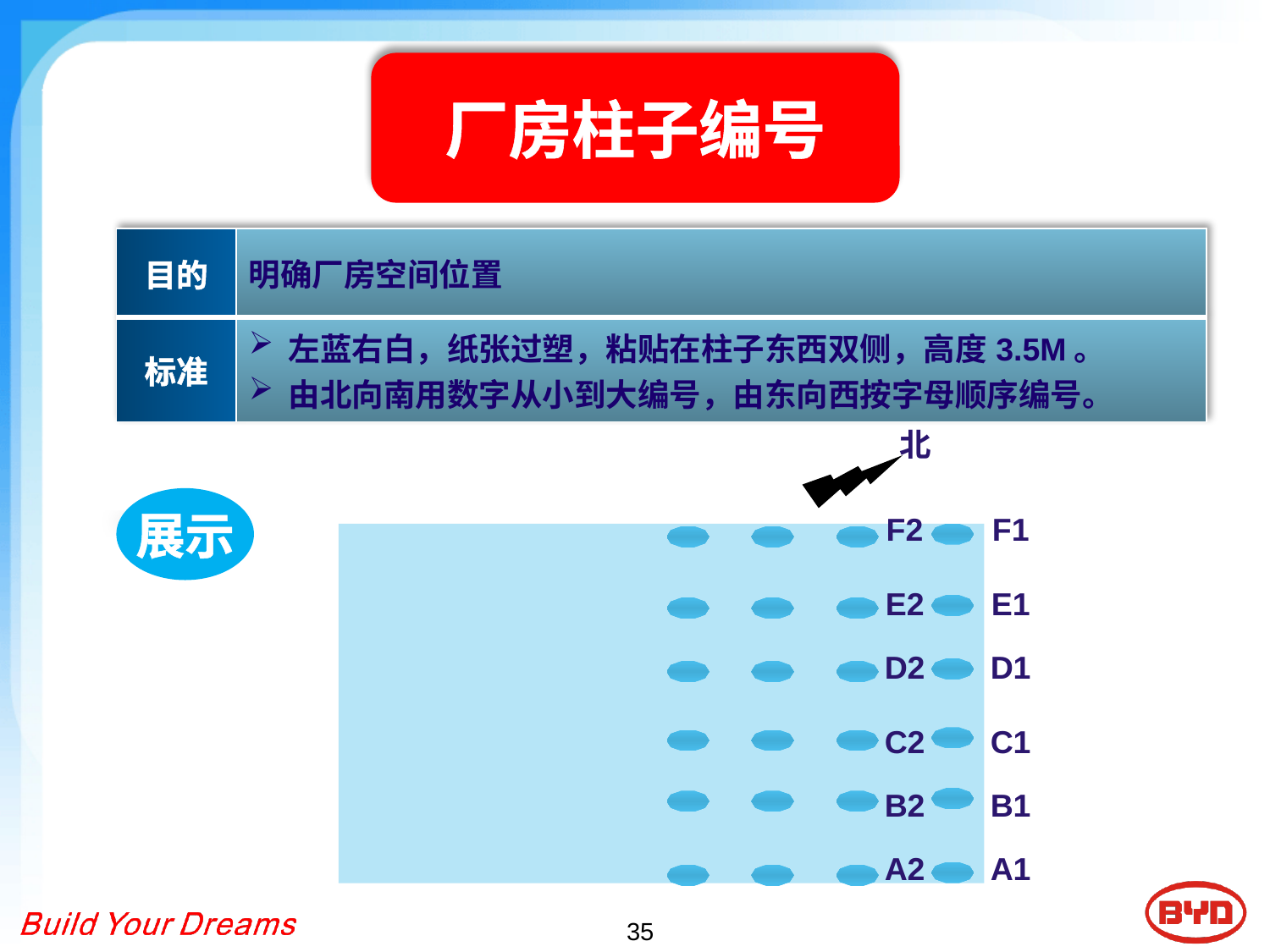

厂房柱子编号
| 目的 | 明确厂房空间位置 |
| --- | --- |
| 标准 | 左蓝右白，纸张过塑，粘贴在柱子东西双侧，高度3.5m。 由北向南用数字从小到大编号，由东向西按字母顺序编号。 |
北

F2
F1

E2
E1

D2
D1

C2
C1

B2
B1

A2
A1

展示
35